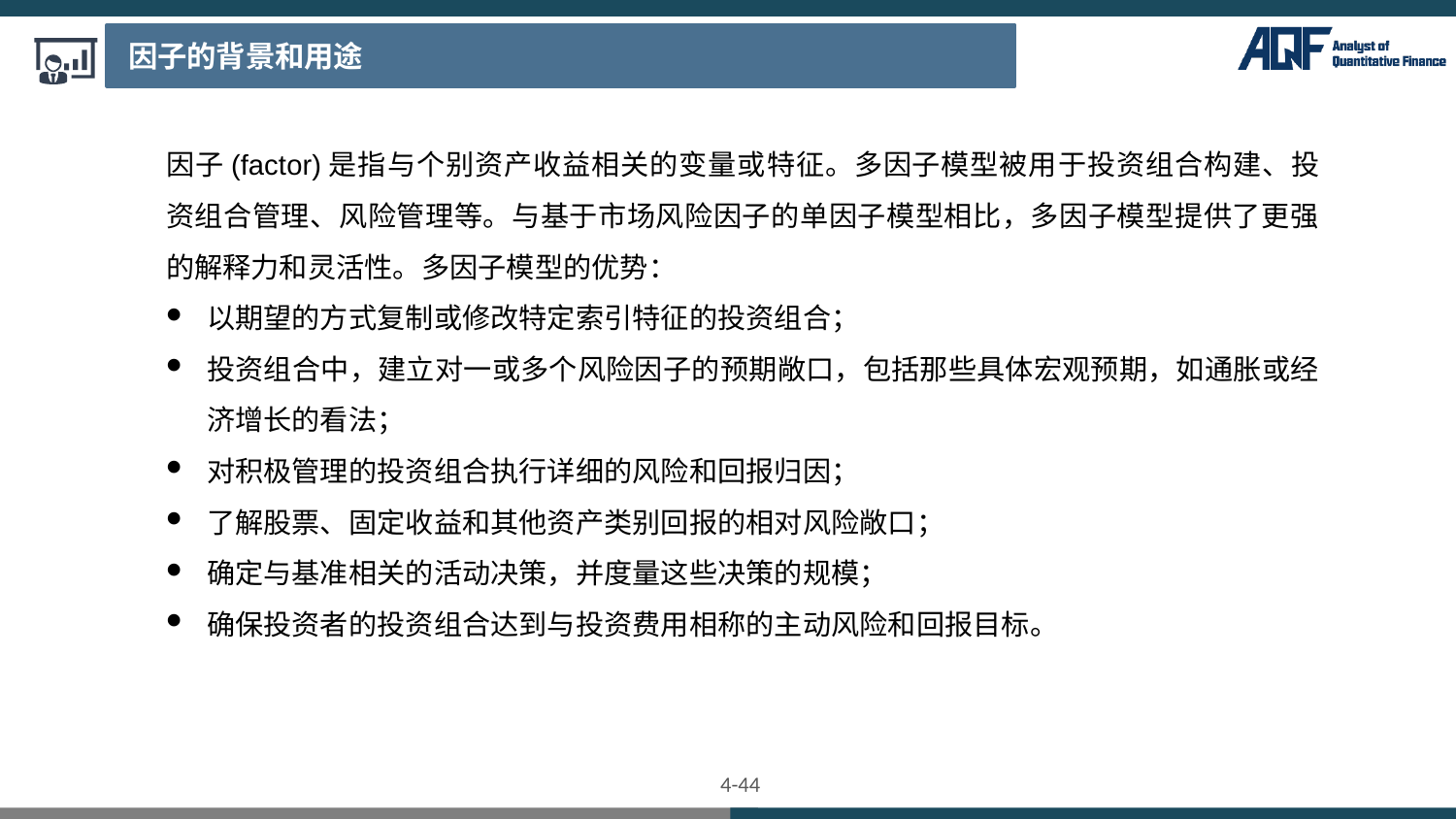

因子的背景和用途
因子(factor)是指与个别资产收益相关的变量或特征。多因子模型被用于投资组合构建、投资组合管理、风险管理等。与基于市场风险因子的单因子模型相比，多因子模型提供了更强的解释力和灵活性。多因子模型的优势：
以期望的方式复制或修改特定索引特征的投资组合；
投资组合中，建立对一或多个风险因子的预期敞口，包括那些具体宏观预期，如通胀或经济增长的看法；
对积极管理的投资组合执行详细的风险和回报归因；
了解股票、固定收益和其他资产类别回报的相对风险敞口；
确定与基准相关的活动决策，并度量这些决策的规模；
确保投资者的投资组合达到与投资费用相称的主动风险和回报目标。